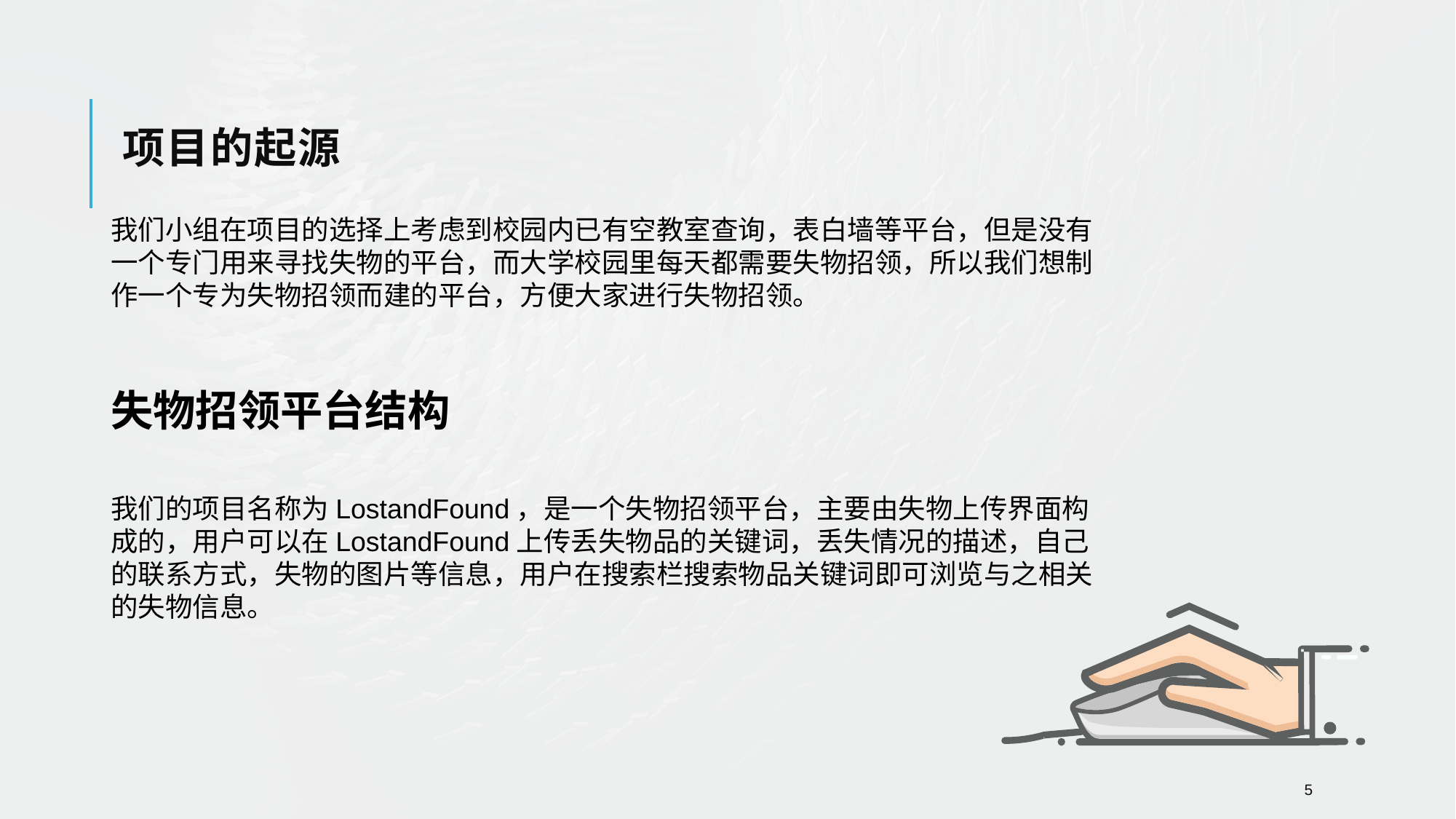

# 项目的起源
我们小组在项目的选择上考虑到校园内已有空教室查询，表白墙等平台，但是没有一个专门用来寻找失物的平台，而大学校园里每天都需要失物招领，所以我们想制作一个专为失物招领而建的平台，方便大家进行失物招领。
失物招领平台结构
我们的项目名称为LostandFound，是一个失物招领平台，主要由失物上传界面构成的，用户可以在LostandFound上传丢失物品的关键词，丢失情况的描述，自己的联系方式，失物的图片等信息，用户在搜索栏搜索物品关键词即可浏览与之相关的失物信息。

5